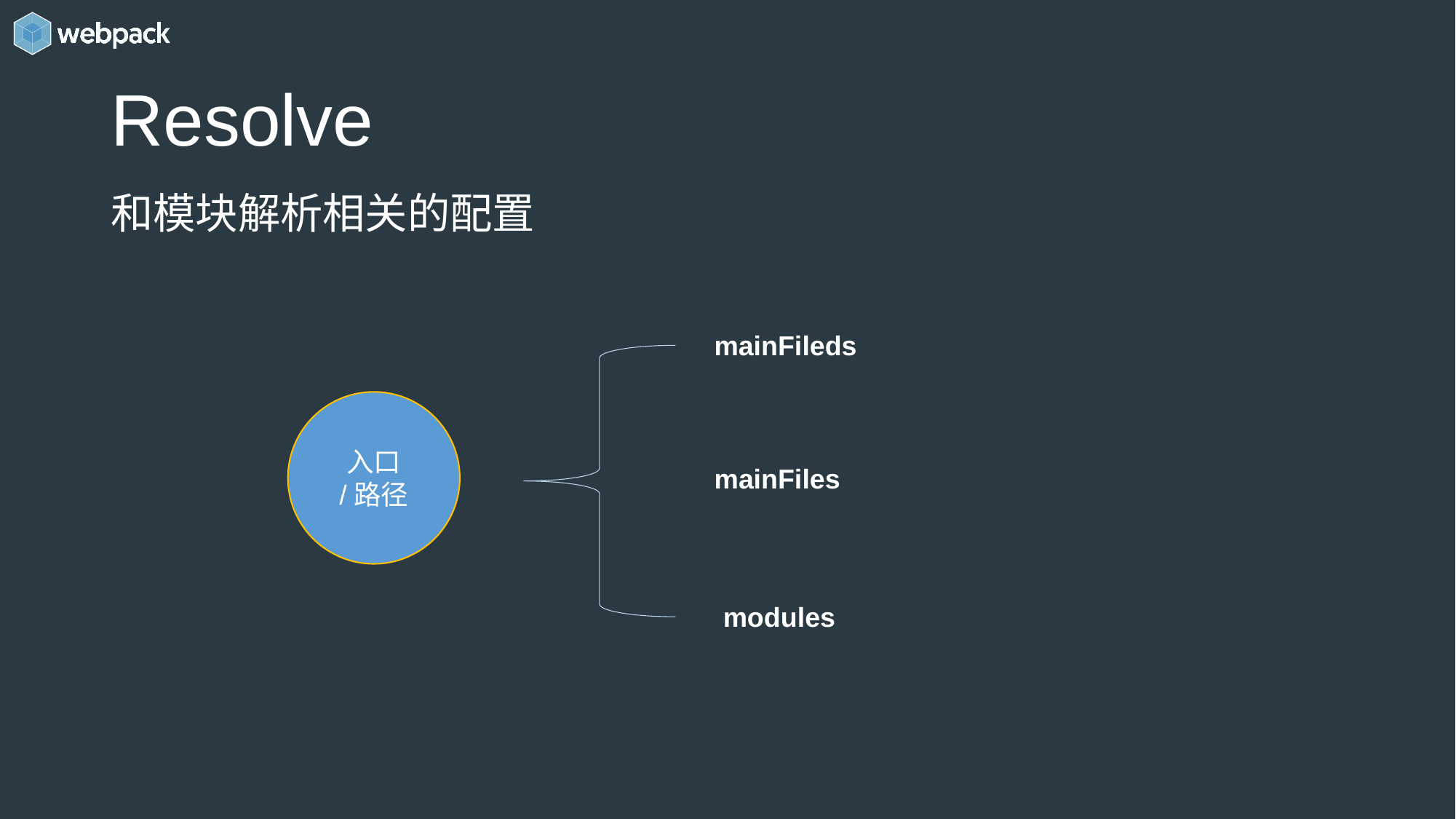

# Resolve
和模块解析相关的配置
mainFileds

入口
/路径
mainFiles
modules